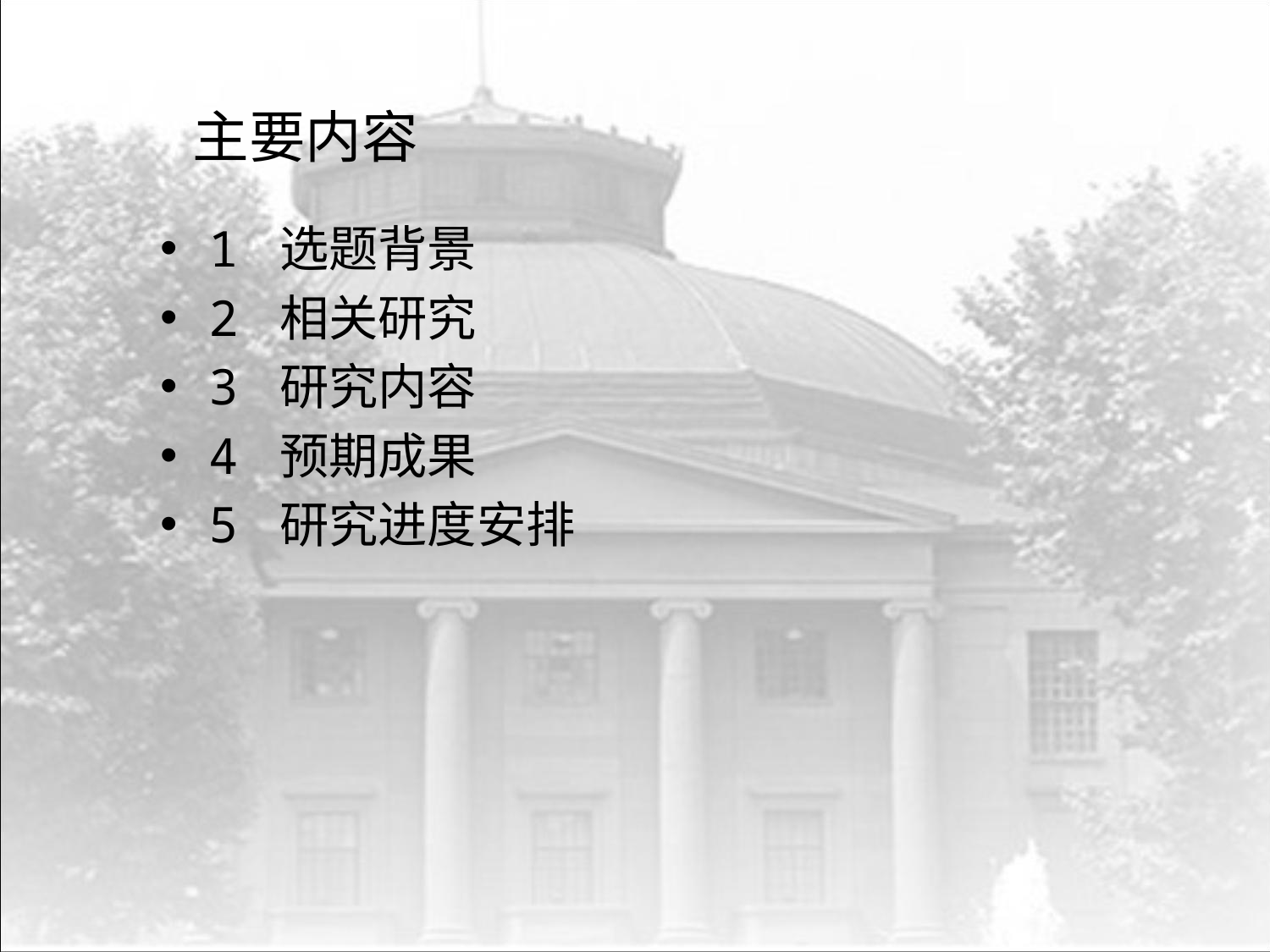

# 主要内容
1 选题背景
2 相关研究
3 研究内容
4 预期成果
5 研究进度安排